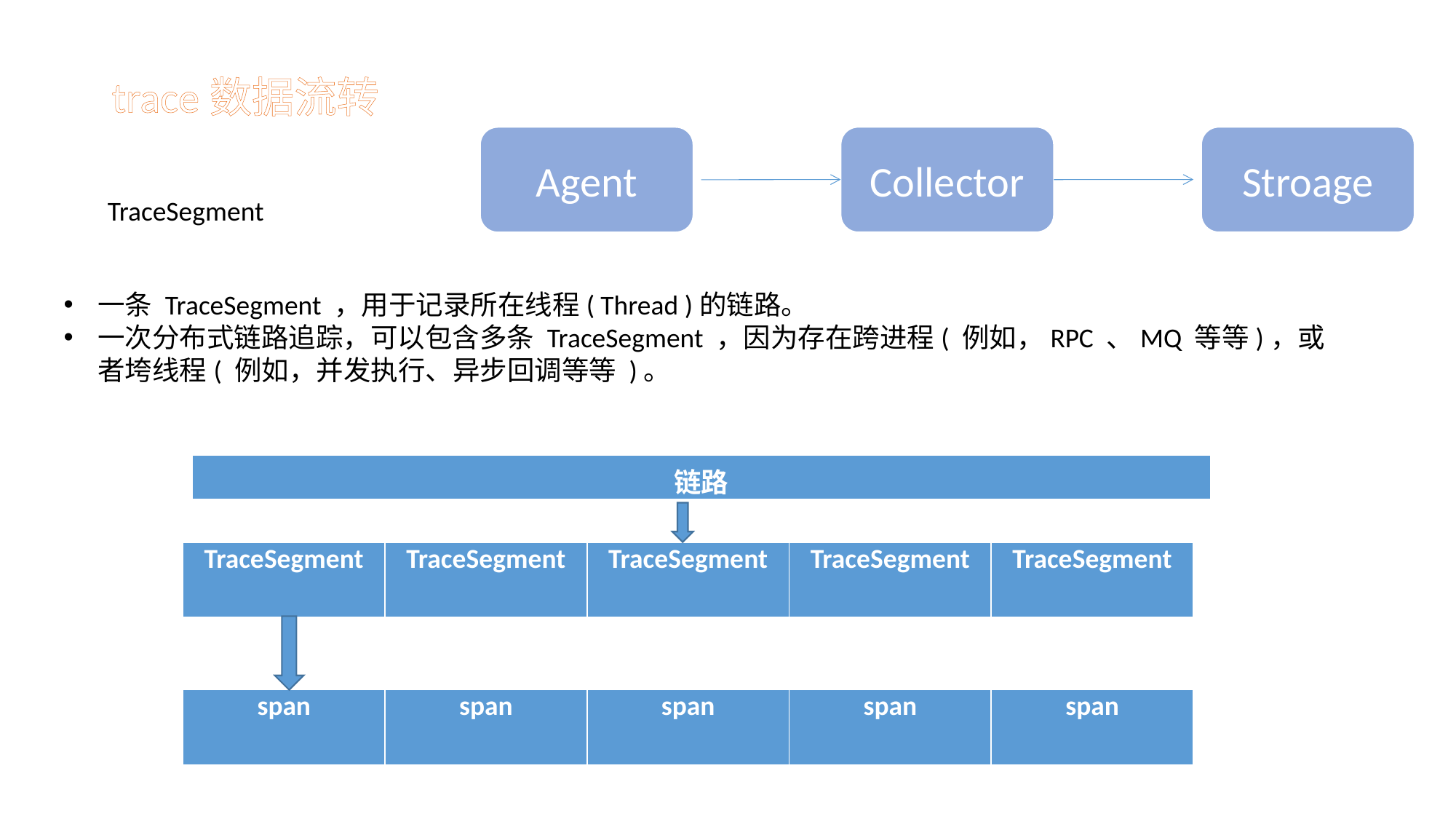

trace数据流转
Collector
Stroage
Agent
TraceSegment
一条 TraceSegment ，用于记录所在线程( Thread )的链路。
一次分布式链路追踪，可以包含多条 TraceSegment ，因为存在跨进程( 例如，RPC 、MQ 等等)，或者垮线程( 例如，并发执行、异步回调等等 )。
| 链路 |
| --- |

| TraceSegment | TraceSegment | TraceSegment | TraceSegment | TraceSegment |
| --- | --- | --- | --- | --- |

| span | span | span | span | span |
| --- | --- | --- | --- | --- |